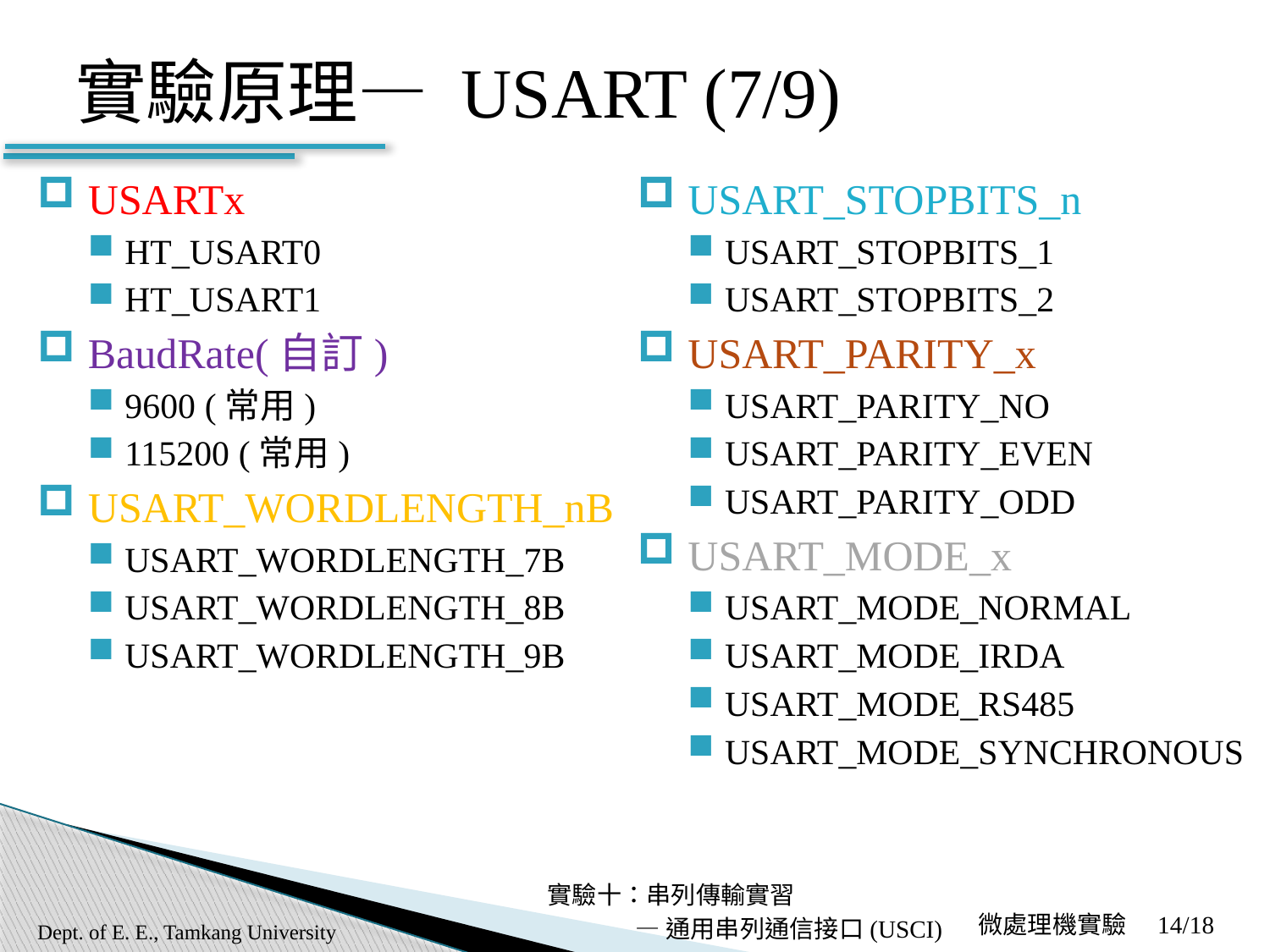

# 實驗原理— USART (7/9)
USARTx
HT_USART0
HT_USART1
BaudRate(自訂)
9600 (常用)
115200 (常用)
USART_WORDLENGTH_nB
USART_WORDLENGTH_7B
USART_WORDLENGTH_8B
USART_WORDLENGTH_9B
USART_STOPBITS_n
USART_STOPBITS_1
USART_STOPBITS_2
USART_PARITY_x
USART_PARITY_NO
USART_PARITY_EVEN
USART_PARITY_ODD
USART_MODE_x
USART_MODE_NORMAL
USART_MODE_IRDA
USART_MODE_RS485
USART_MODE_SYNCHRONOUS